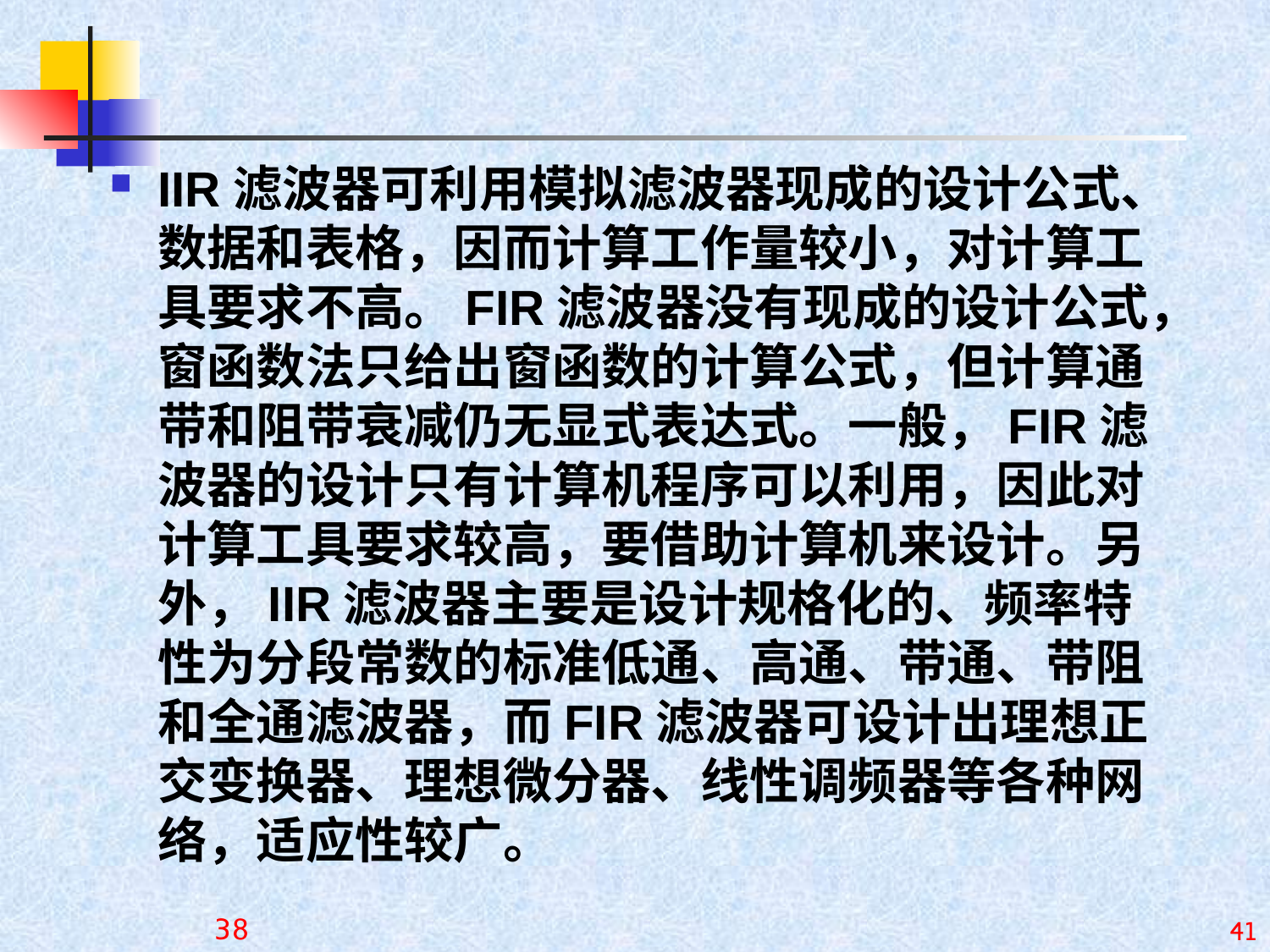

#
IIR滤波器可利用模拟滤波器现成的设计公式、数据和表格，因而计算工作量较小，对计算工具要求不高。FIR滤波器没有现成的设计公式，窗函数法只给出窗函数的计算公式，但计算通带和阻带衰减仍无显式表达式。一般，FIR滤波器的设计只有计算机程序可以利用，因此对计算工具要求较高，要借助计算机来设计。另外，IIR滤波器主要是设计规格化的、频率特性为分段常数的标准低通、高通、带通、带阻和全通滤波器，而FIR滤波器可设计出理想正交变换器、理想微分器、线性调频器等各种网络，适应性较广。
38
41